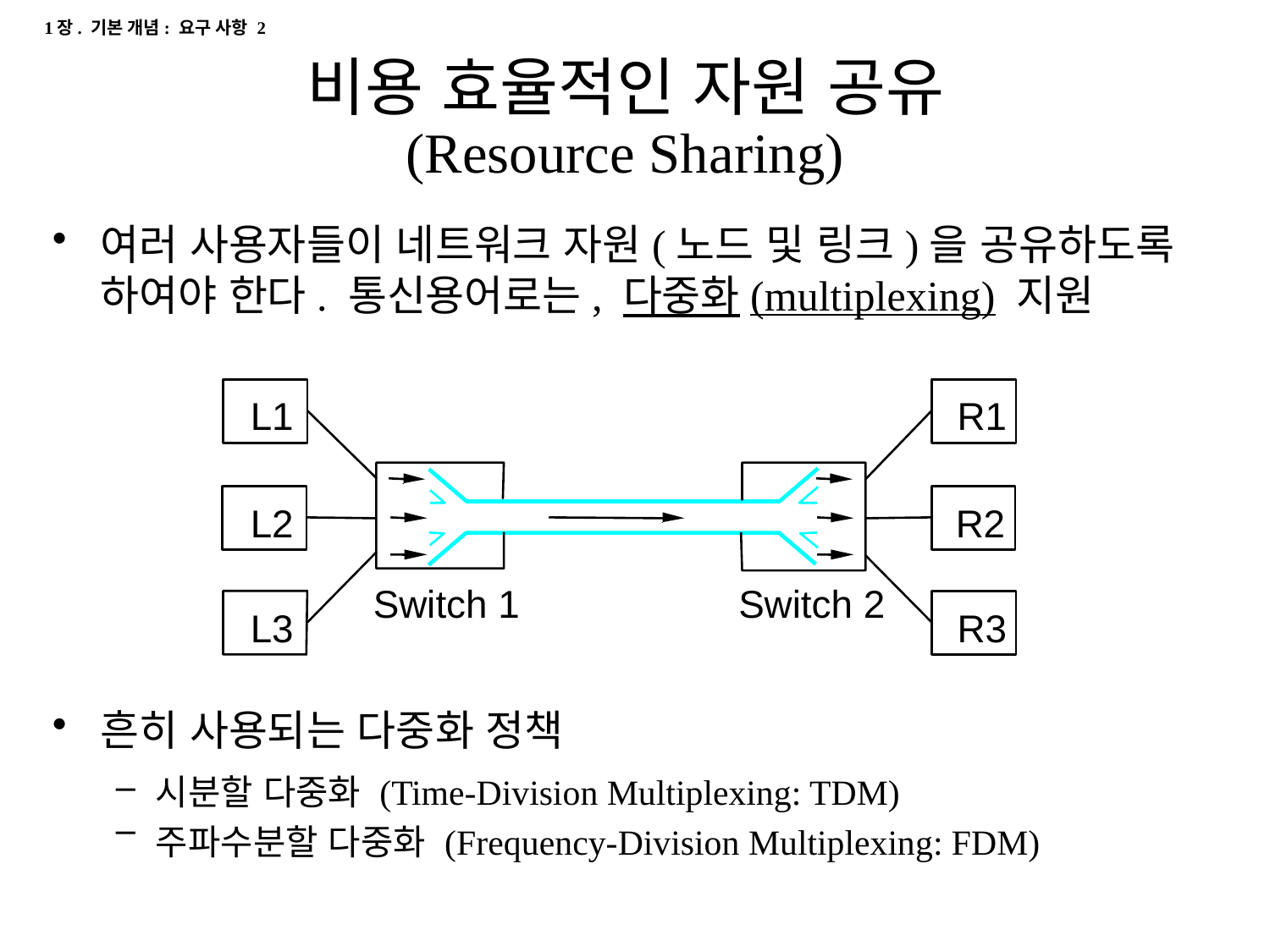

1장. 기본 개념: 요구 사항 2
# 비용 효율적인 자원 공유 (Resource Sharing)
여러 사용자들이 네트워크 자원(노드 및 링크)을 공유하도록 하여야 한다. 통신용어로는, 다중화(multiplexing) 지원

흔히 사용되는 다중화 정책
시분할 다중화 (Time-Division Multiplexing: TDM)
주파수분할 다중화 (Frequency-Division Multiplexing: FDM)

L1
R1

L2
R2

Switch 1
Switch 2

L3
R3